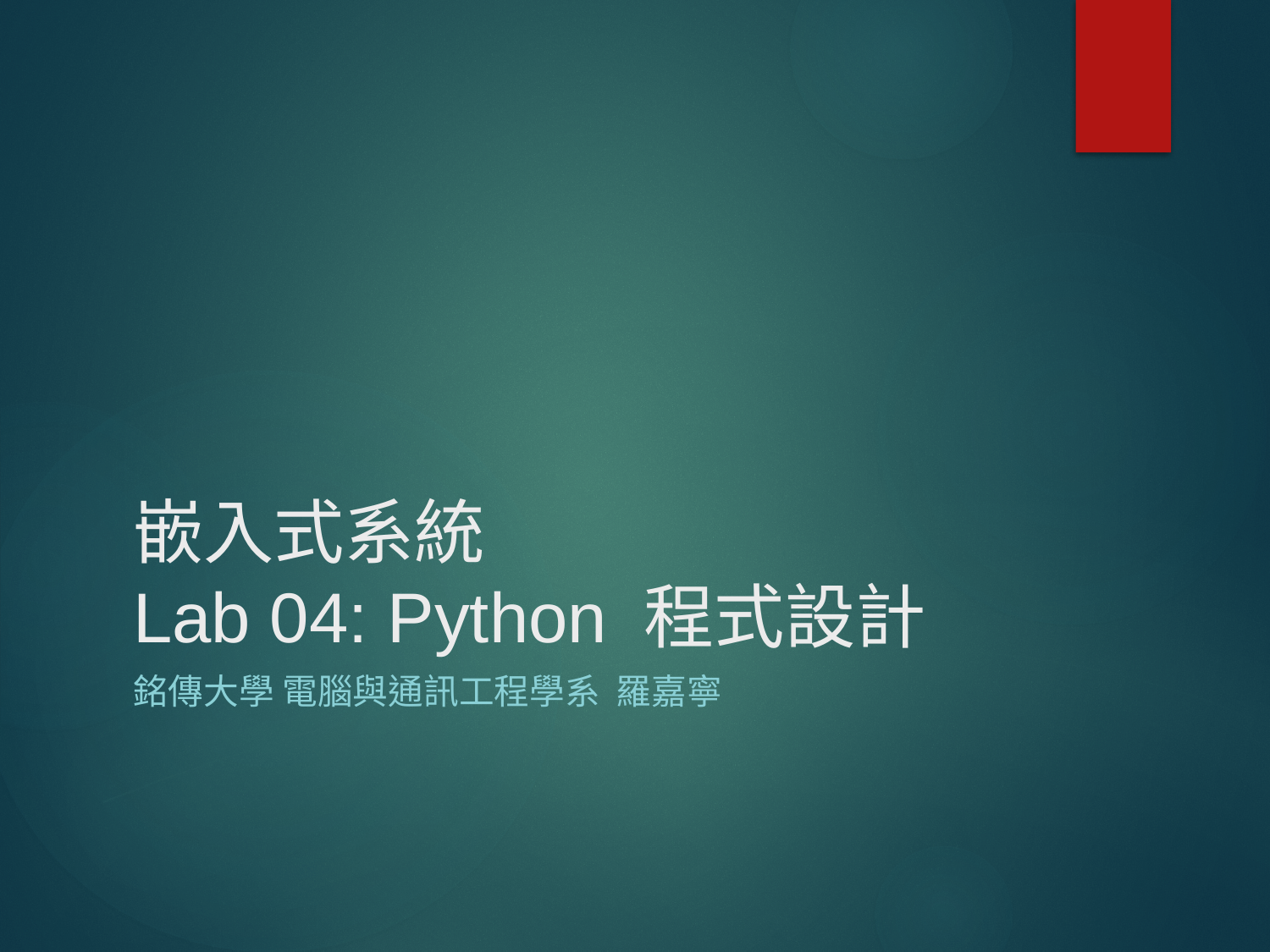

# 嵌入式系統 Lab 04: Python 程式設計
銘傳大學 電腦與通訊工程學系  羅嘉寧